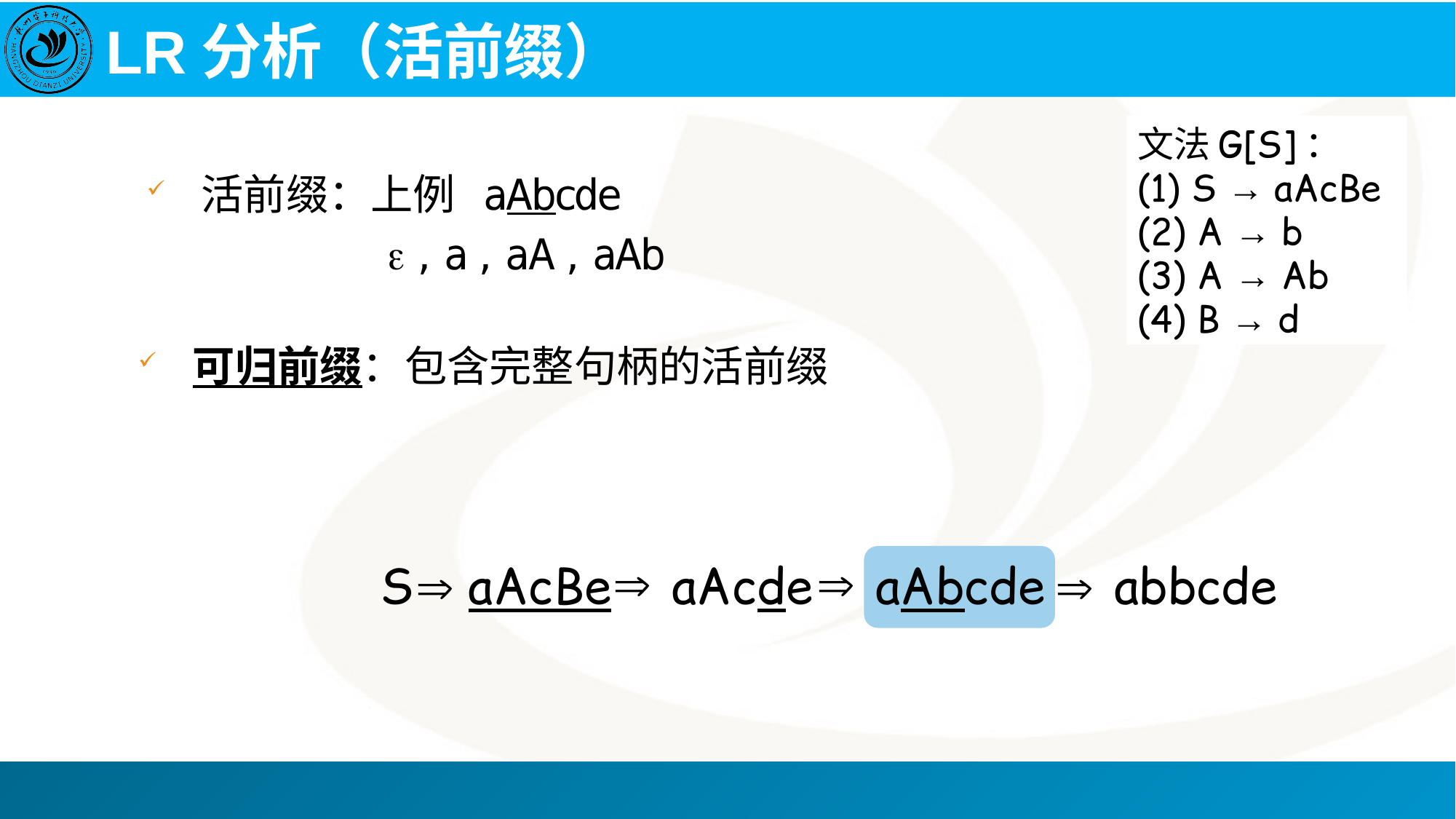

# LR分析（活前缀）
文法G[S]：
(1) S → aAcBe
(2) A → b
(3) A → Ab
(4) B → d
活前缀：上例  aAbcde
ε , a , aA , aAb
可归前缀：包含完整句柄的活前缀

⇒
⇒
S
⇒
aAcBe
aAcde
aAbcde
⇒
abbcde
32